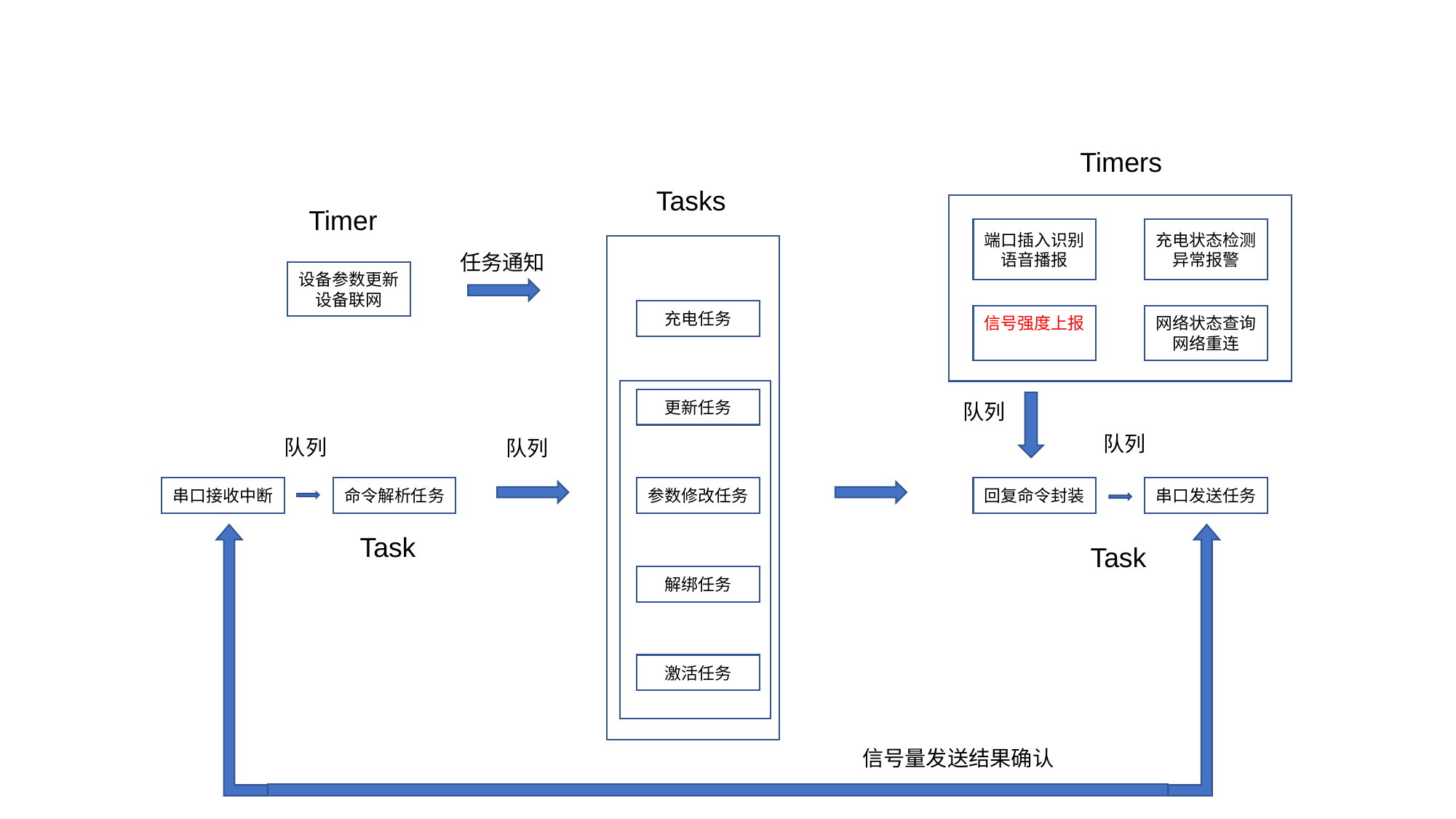

Timers
Tasks

Timer
端口插入识别
语音播报
充电状态检测
异常报警

任务通知
设备参数更新
设备联网

充电任务
信号强度上报

网络状态查询
网络重连

更新任务

队列
队列
队列
队列
参数修改任务
回复命令封装
串口发送任务
串口接收中断
命令解析任务

Task

Task
解绑任务
激活任务
信号量发送结果确认